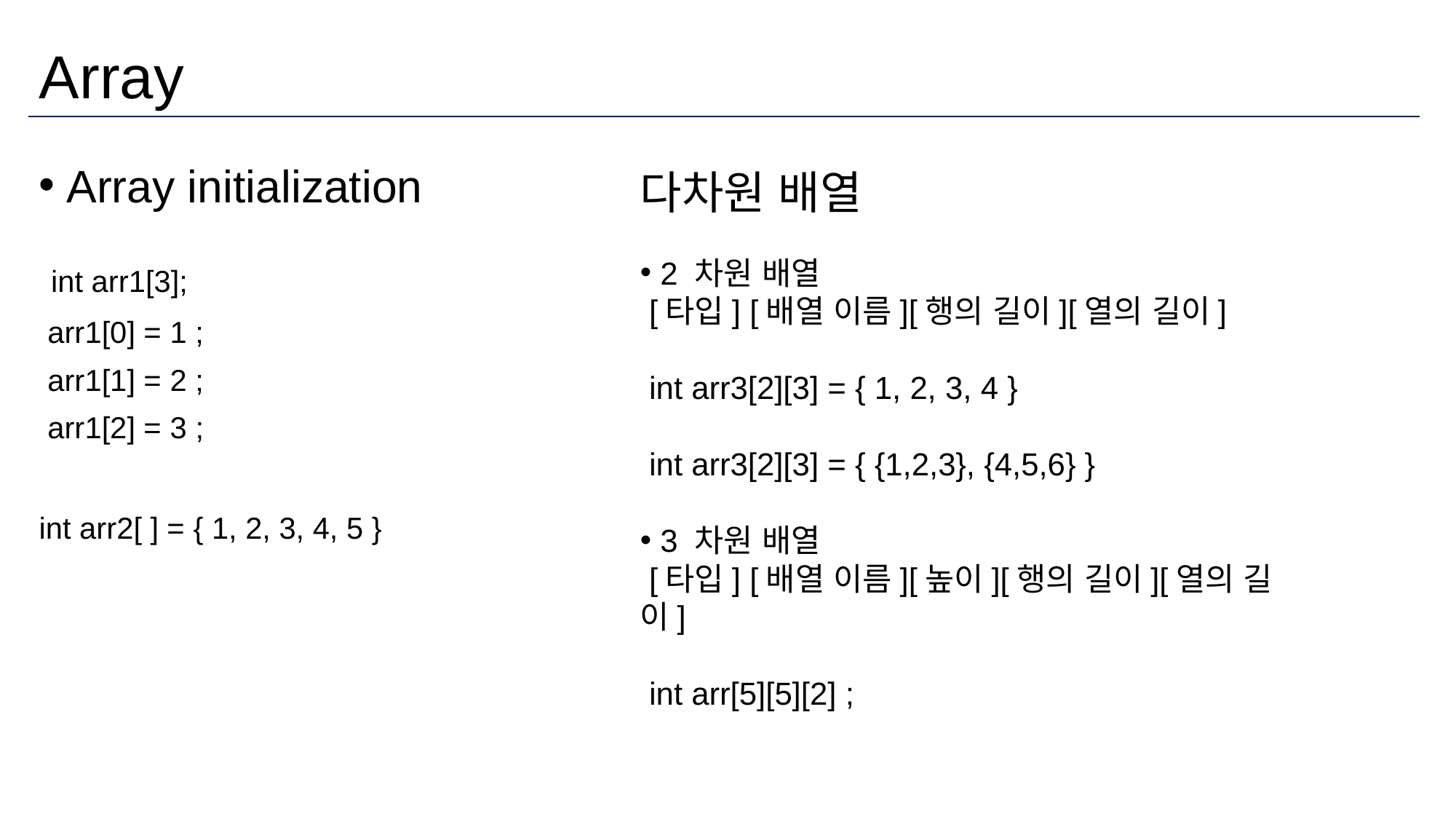

# Array
Array initialization

다차원 배열

 2 차원 배열
 [타입] [배열 이름][행의 길이][열의 길이]

 int arr3[2][3] = { 1, 2, 3, 4 }

 int arr3[2][3] = { {1,2,3}, {4,5,6} }

 3 차원 배열
 [타입] [배열 이름][높이][행의 길이][열의 길이]

 int arr[5][5][2] ;

 int arr1[3];
 arr1[0] = 1 ;
 arr1[1] = 2 ;
 arr1[2] = 3 ;

int arr2[ ] = { 1, 2, 3, 4, 5 }